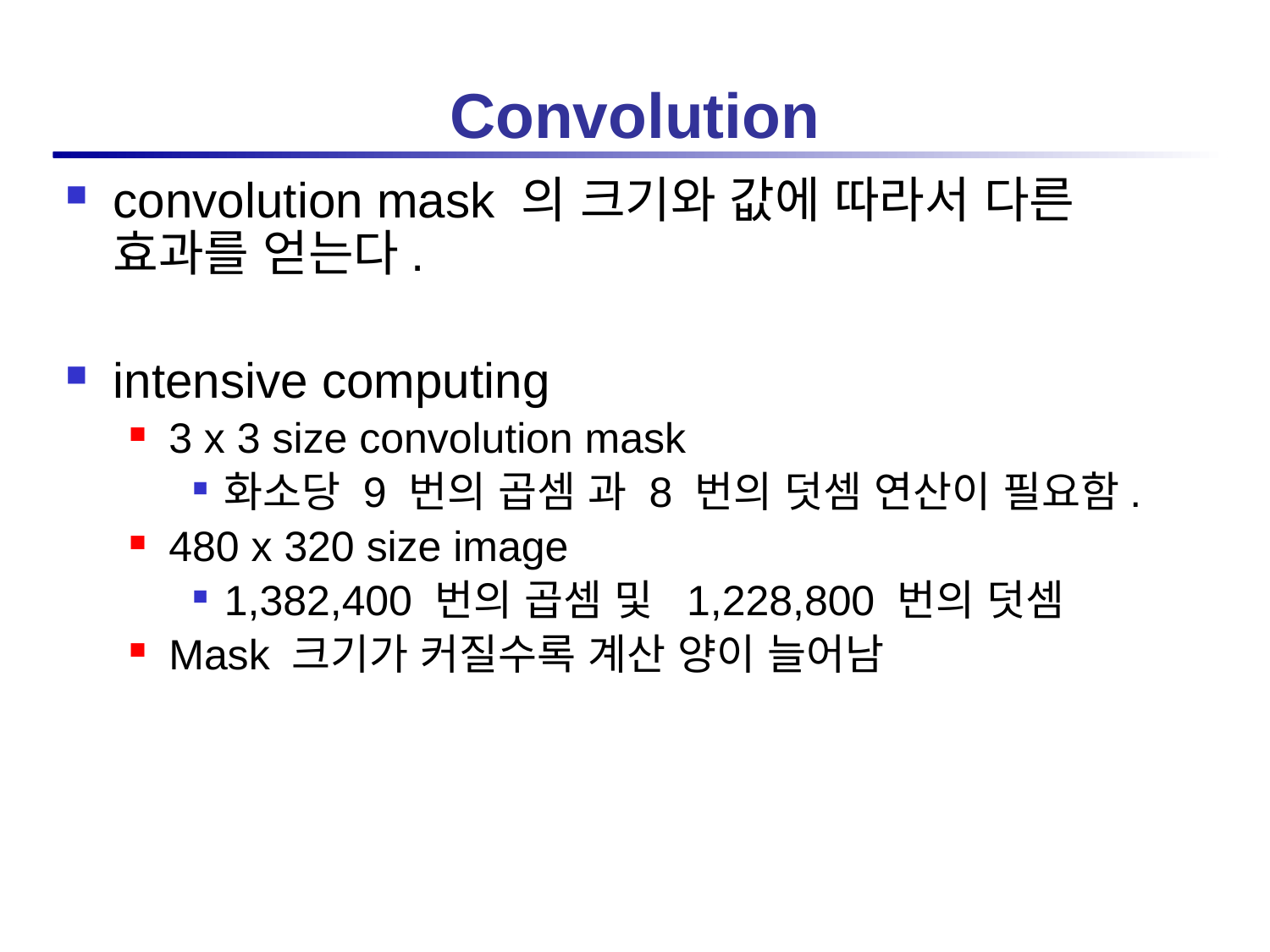

# Convolution
convolution mask 의 크기와 값에 따라서 다른 효과를 얻는다.

intensive computing
3 x 3 size convolution mask
화소당 9 번의 곱셈 과 8 번의 덧셈 연산이 필요함.
480 x 320 size image
1,382,400 번의 곱셈 및  1,228,800 번의 덧셈
Mask 크기가 커질수록 계산 양이 늘어남